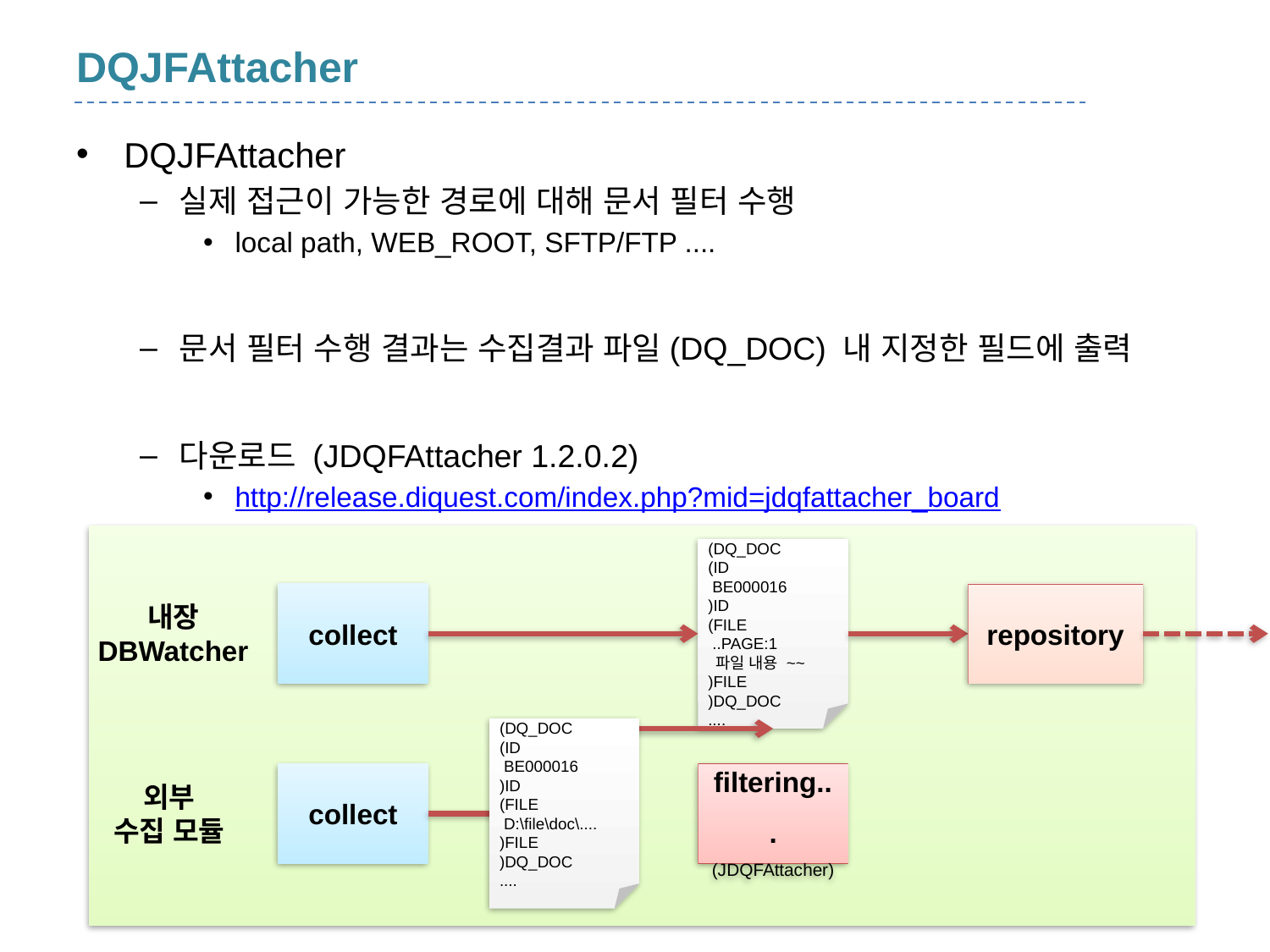

# DQJFAttacher
DQJFAttacher
실제 접근이 가능한 경로에 대해 문서 필터 수행
local path, WEB_ROOT, SFTP/FTP ....

문서 필터 수행 결과는 수집결과 파일(DQ_DOC) 내 지정한 필드에 출력

다운로드 (JDQFAttacher 1.2.0.2)
http://release.diquest.com/index.php?mid=jdqfattacher_board

(DQ_DOC
(ID
 BE000016
)ID
(FILE
 ..PAGE:1
 파일 내용 ~~
)FILE
)DQ_DOC
....
collect
repository
내장
DBWatcher
(DQ_DOC
(ID
 BE000016
)ID
(FILE
 D:\file\doc\....
)FILE
)DQ_DOC
....
collect
filtering...
(JDQFAttacher)
외부
수집 모듈